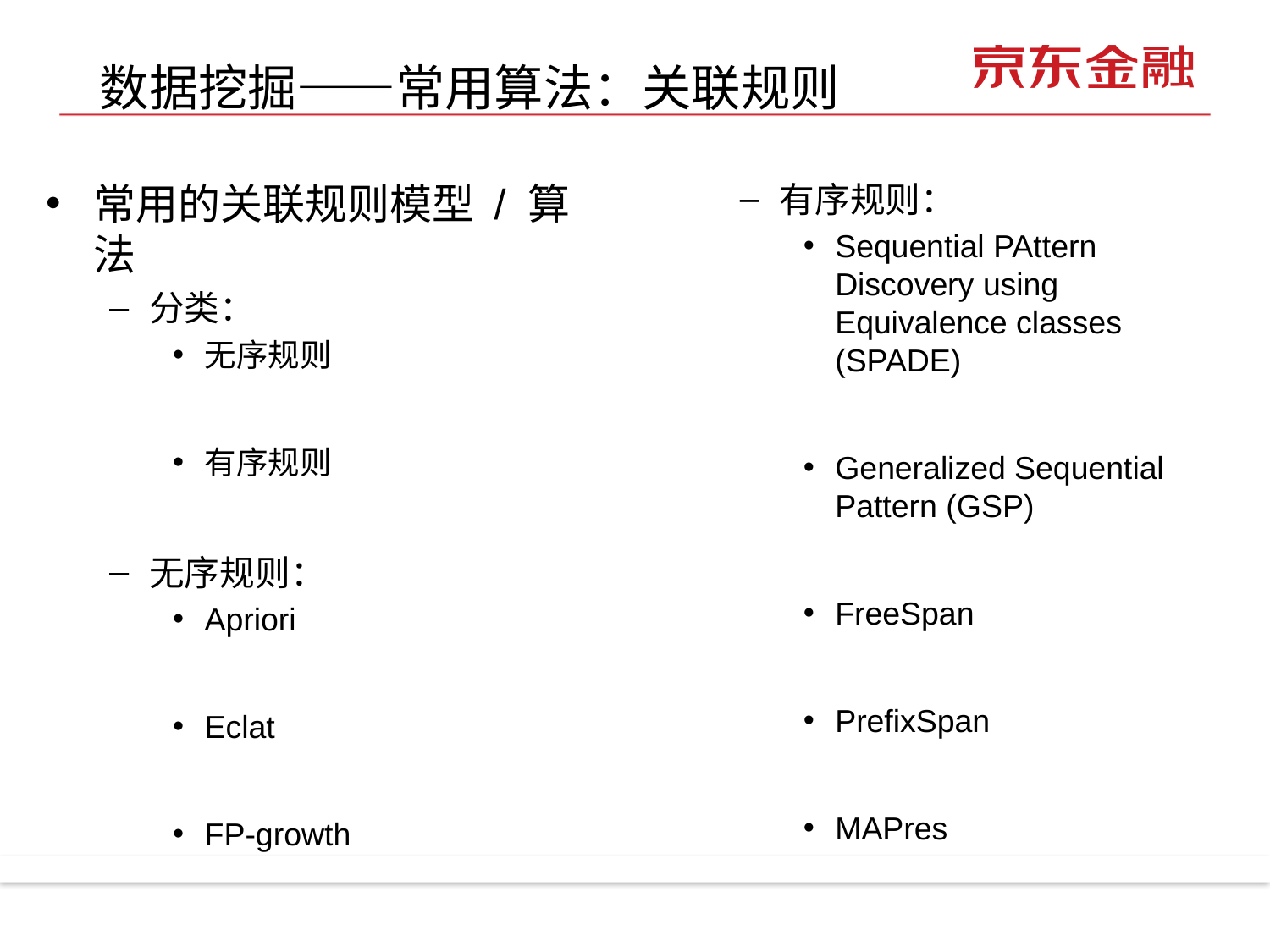

# 数据挖掘——常用算法：关联规则
常用的关联规则模型 / 算法
分类：
无序规则

有序规则

无序规则：
Apriori

Eclat

FP-growth

有序规则：
Sequential PAttern Discovery using Equivalence classes (SPADE)

Generalized Sequential Pattern (GSP)

FreeSpan

PrefixSpan

MAPres